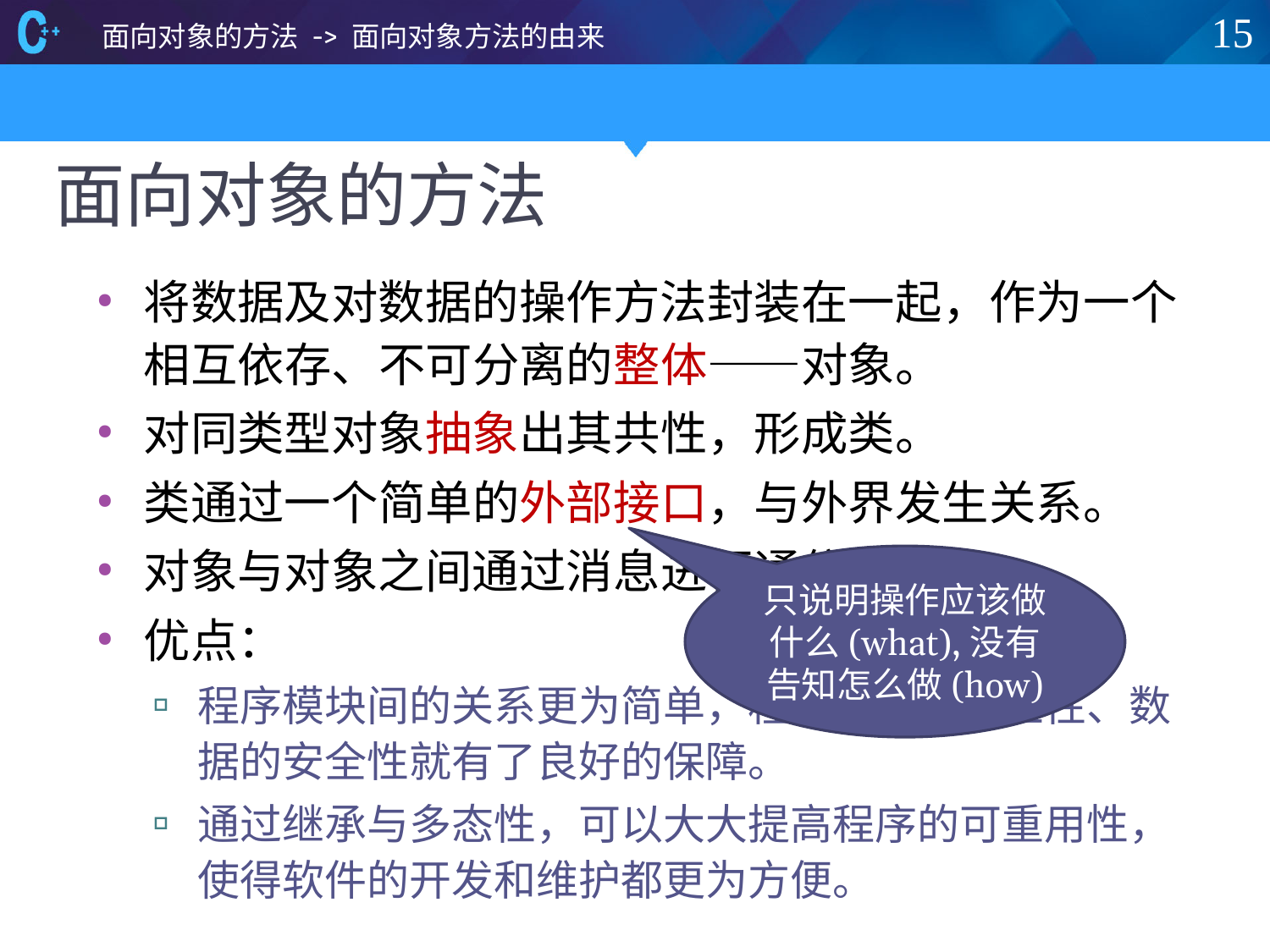

面向对象的方法 -> 面向对象方法的由来
15
# 面向对象的方法
将数据及对数据的操作方法封装在一起，作为一个相互依存、不可分离的整体——对象。
对同类型对象抽象出其共性，形成类。
类通过一个简单的外部接口，与外界发生关系。
对象与对象之间通过消息进行通信。
优点：
程序模块间的关系更为简单，程序模块的独立性、数据的安全性就有了良好的保障。
通过继承与多态性，可以大大提高程序的可重用性，使得软件的开发和维护都更为方便。
只说明操作应该做什么(what),没有告知怎么做(how)